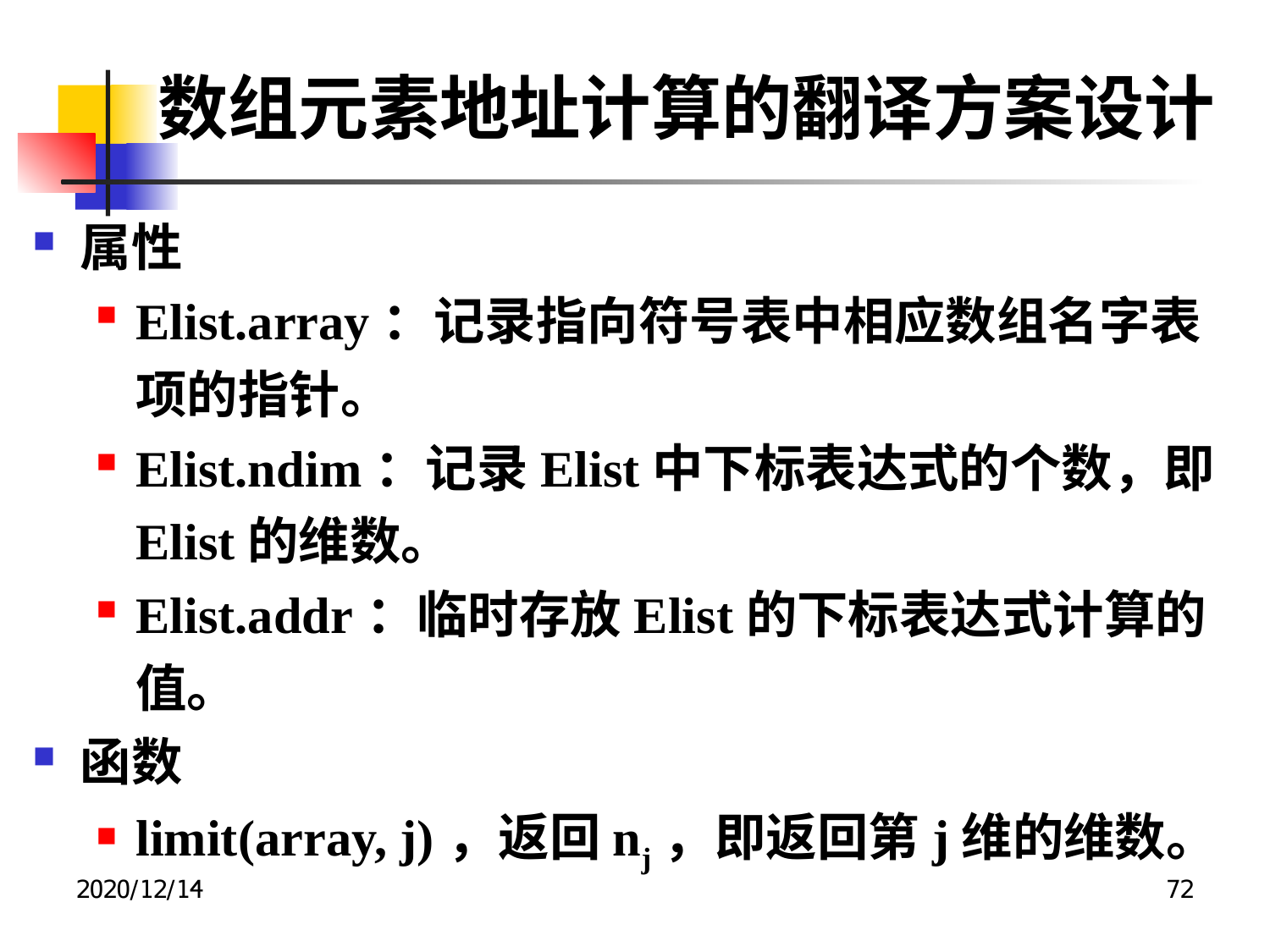

数组元素地址计算的翻译方案设计
属性
Elist.array：记录指向符号表中相应数组名字表项的指针。
Elist.ndim：记录Elist中下标表达式的个数，即Elist的维数。
Elist.addr：临时存放Elist的下标表达式计算的值。
函数
limit(array, j)，返回nj，即返回第j维的维数。
2020/12/14
72